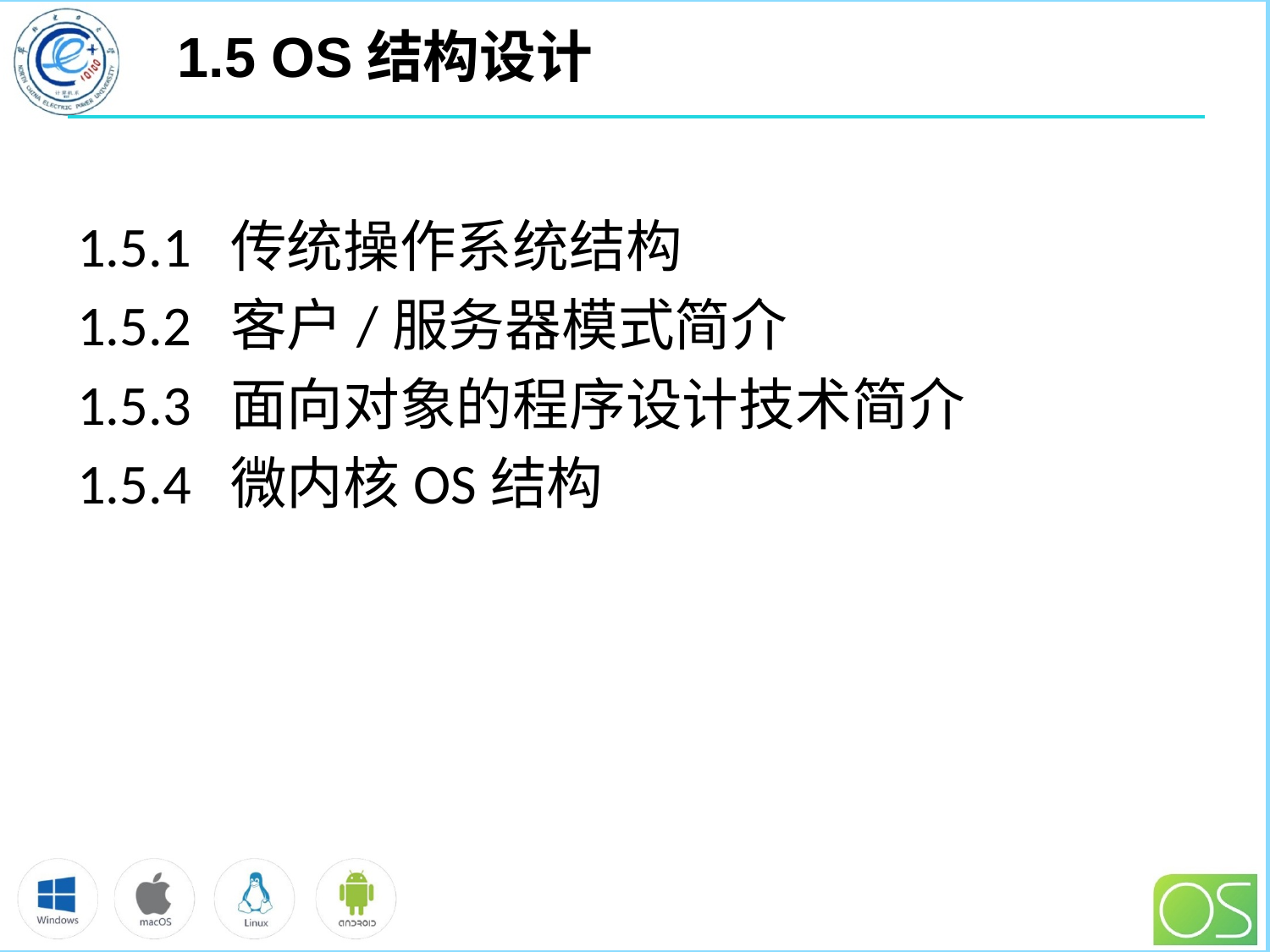

# 1.5 OS结构设计
1.5.1  传统操作系统结构
1.5.2  客户/服务器模式简介
1.5.3  面向对象的程序设计技术简介
1.5.4  微内核OS结构